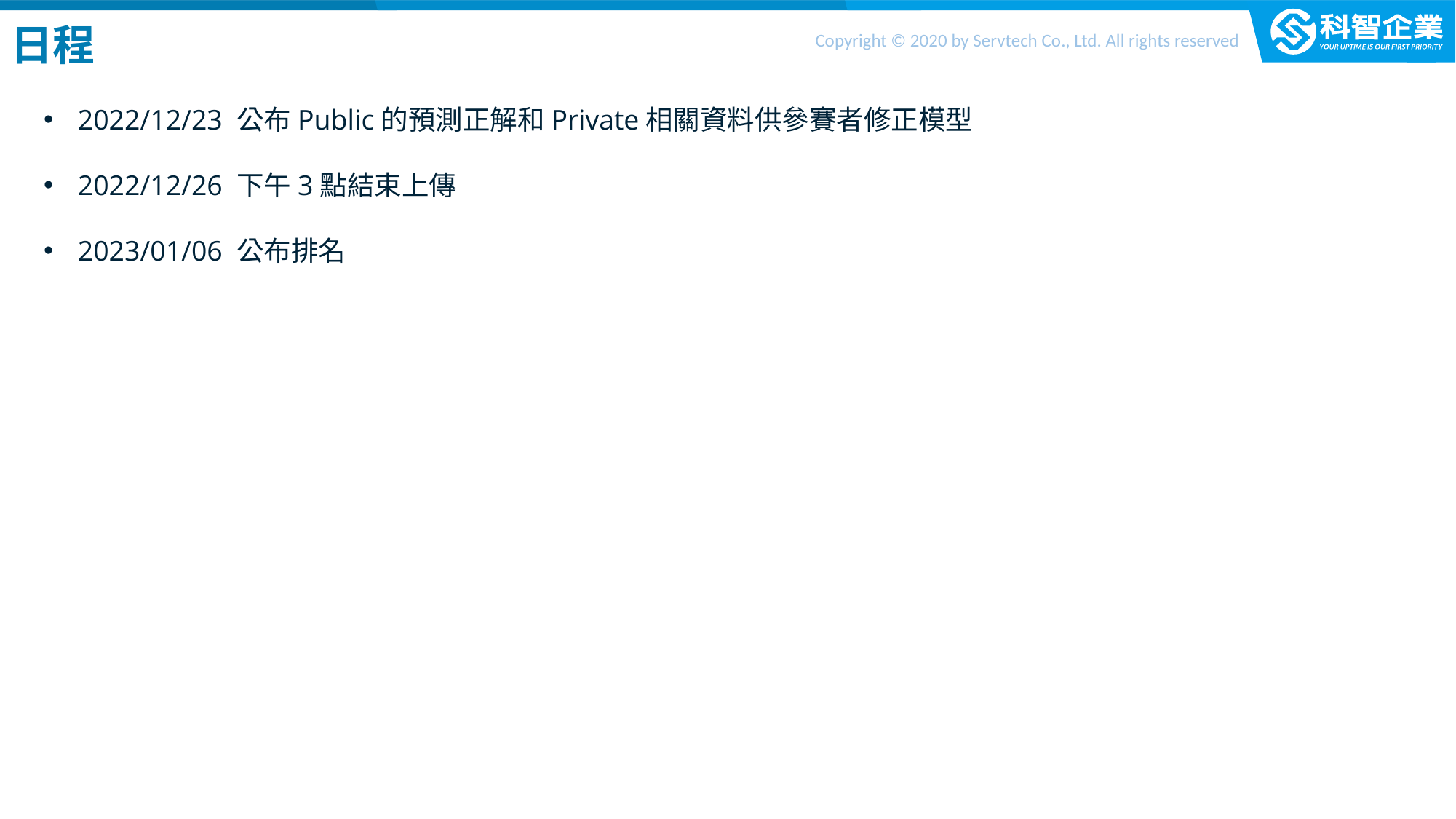

日程
2022/12/23 公布Public的預測正解和Private相關資料供參賽者修正模型

2022/12/26 下午3點結束上傳

2023/01/06 公布排名